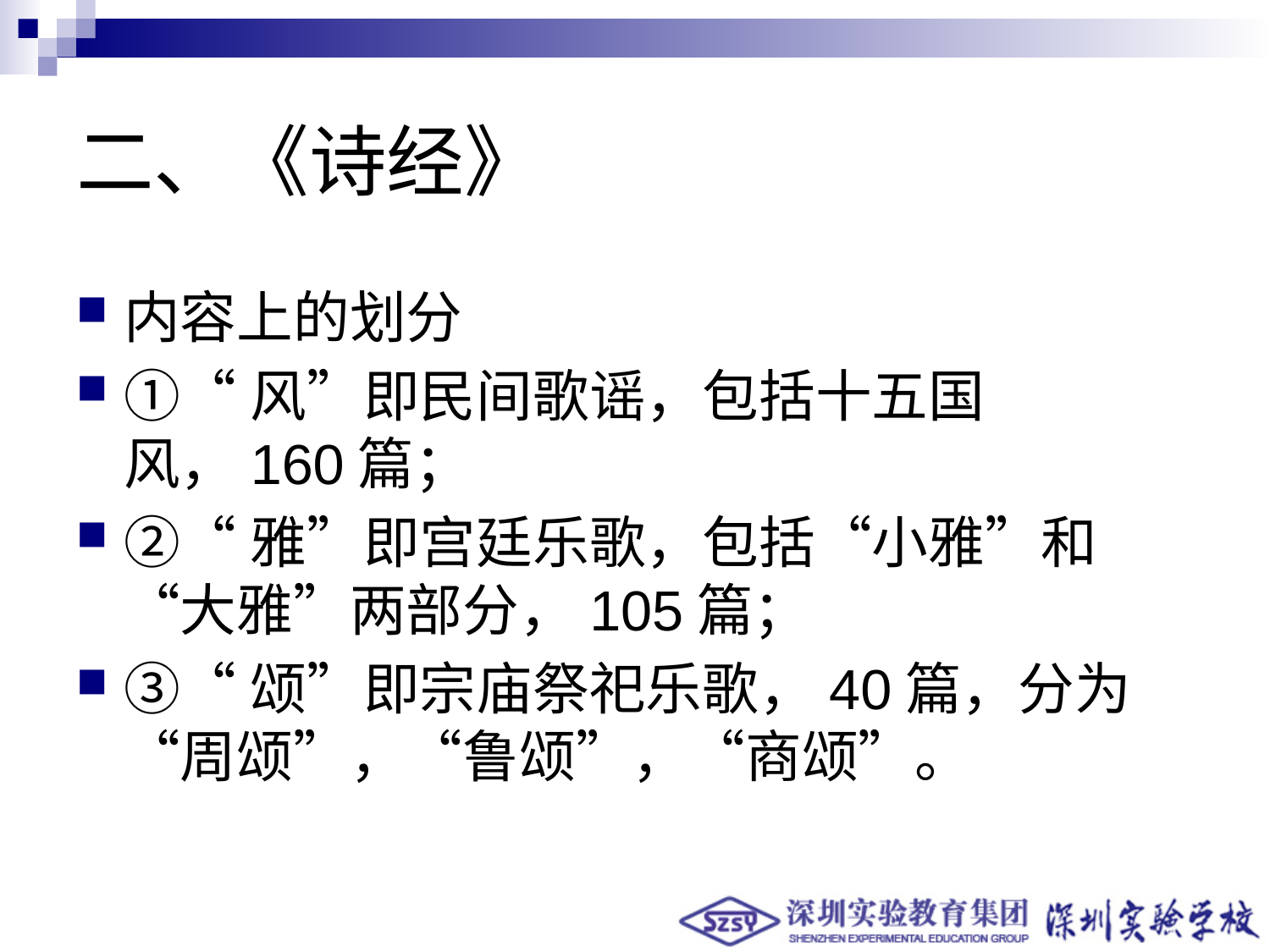

# 二、《诗经》
内容上的划分
①“风”即民间歌谣，包括十五国风，160篇；
②“雅”即宫廷乐歌，包括“小雅”和“大雅”两部分，105篇；
③“颂”即宗庙祭祀乐歌，40篇，分为“周颂”，“鲁颂”，“商颂”。